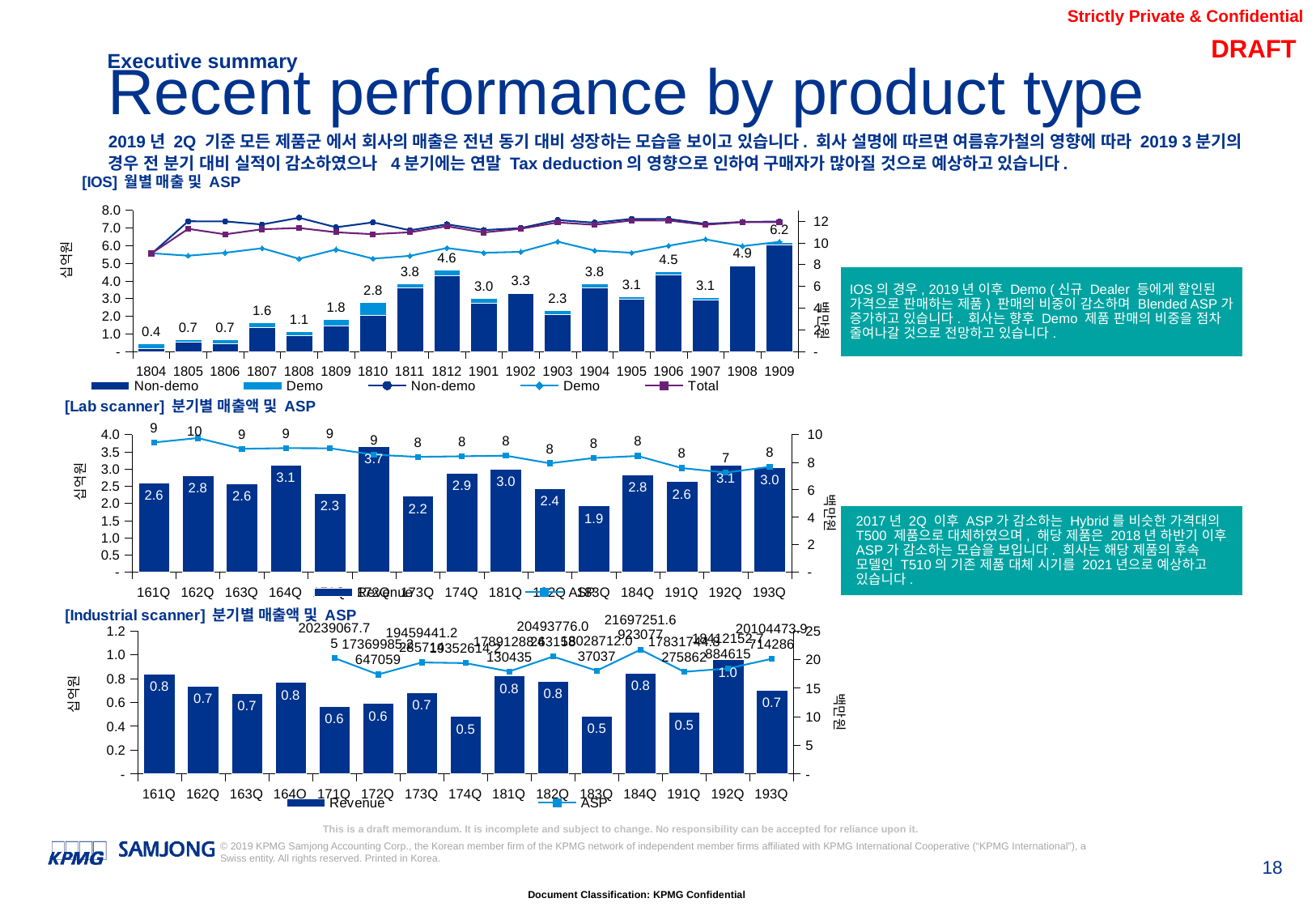

Executive summary
Recent performance by product type
2019년 2Q 기준 모든 제품군 에서 회사의 매출은 전년 동기 대비 성장하는 모습을 보이고 있습니다. 회사 설명에 따르면 여름휴가철의 영향에 따라 2019 3분기의 경우 전 분기 대비 실적이 감소하였으나  4분기에는 연말 Tax deduction의 영향으로 인하여 구매자가 많아질 것으로 예상하고 있습니다.

### Chart: [IOS] 월별 매출 및 ASP

| Category | Non-demo | Demo | Total | Non-demo | Demo | Total |
|---|---|---|---|---|---|---|
| 1804 | 179382420.0 | 262152198.0 | 441534618.0 | 8969121.0 | 9039730.965517242 | 9010910.57142857 |
| 1805 | 551020857.0 | 114540864.0 | 665561721.0 | 11978714.282608695 | 8810835.692307692 | 11280707.13559322 |
| 1806 | 442673673.0 | 236193219.0 | 678866892.0 | 11964153.324324325 | 9084354.576923076 | 10775664.952380951 |
| 1807 | 1343514678.0 | 275404661.0 | 1618919339.0 | 11682736.330434782 | 9496712.448275862 | 11242495.409722222 |
| 1808 | 922792965.0 | 213163464.0 | 1135956429.0 | 12303906.2 | 8526538.56 | 11359564.29 |
| 1809 | 1462037339.0 | 347085785.0 | 1809123124.0 | 11422166.7109375 | 9380696.891891891 | 10964382.56969697 |
| 1810 | 2066331332.0 | 717160260.0 | 2783491592.0 | 11875467.425287357 | 8537622.142857144 | 10788727.100775193 |
| 1811 | 3611427241.0 | 237559909.0 | 3848987150.0 | 11146380.373456791 | 8798515.148148147 | 10965775.356125357 |
| 1812 | 4303766433.0 | 314064371.0 | 4617830804.0 | 11695017.480978262 | 9517102.151515152 | 11515787.541147131 |
| 1901 | 2758035760.0 | 263305179.0 | 3021340939.0 | 11166136.680161944 | 9079488.931034483 | 10946887.460144928 |
| 1902 | 3268088933.0 | 73352346.0 | 3341441279.0 | 11347531.017361112 | 9169043.25 | 11288652.969594594 |
| 1903 | 2091971010.0 | 222271755.0 | 2314242765.0 | 12092317.976878613 | 10103261.590909092 | 11867911.615384616 |
| 1904 | 3589858034.0 | 231988944.0 | 3821846978.0 | 11847716.283828383 | 9279557.76 | 11651972.49390244 |
| 1905 | 2988856789.0 | 108932984.0 | 3097789773.0 | 12199415.465306122 | 9077748.666666666 | 12053656.704280155 |
| 1906 | 4328443836.0 | 213953645.0 | 4542397481.0 | 12192799.53802817 | 9725165.681818182 | 12048799.684350133 |
| 1907 | 2910533820.0 | 154777577.0 | 3065311397.0 | 11736023.467741935 | 10318505.133333333 | 11655176.41444867 |
| 1908 | 4861079493.0 | 29071644.0 | 4890151137.0 | 11914410.522058824 | 9690548.0 | 11898177.94890511 |
| 1909 | 6026210568.0 | 171494360.0 | 6197704928.0 | 11956767.0 | 10087903.529411765 | 11895786.809980806 |
IOS의 경우, 2019년 이후 Demo (신규 Dealer 등에게 할인된 가격으로 판매하는 제품) 판매의 비중이 감소하며 Blended ASP가 증가하고 있습니다. 회사는 향후 Demo 제품 판매의 비중을 점차 줄여나갈 것으로 전망하고 있습니다.

### Chart: [Lab scanner] 분기별 매출액 및 ASP

| Category | Revenue | ASP |
|---|---|---|
| 161Q | 2604429530.0 | 9436338.876811594 |
| 162Q | 2819007815.0 | 9754352.301038062 |
| 163Q | 2575008580.0 | 8972155.331010453 |
| 164Q | 3121670663.0 | 9022169.546242775 |
| 171Q | 2298022331.0 | 9011852.278431373 |
| 172Q | 3666341324.0 | 8546250.172494173 |
| 173Q | 2213911142.0 | 8386027.053030303 |
| 174Q | 2882857714.0 | 8429408.520467836 |
| 181Q | 2999814821.0 | 8474053.166666666 |
| 182Q | 2446445860.0 | 7917300.517799352 |
| 183Q | 1926821489.0 | 8305265.038793104 |
| 184Q | 2839699970.0 | 8451488.00595238 |
| 191Q | 2642485063.0 | 7571590.438395415 |
| 192Q | 3109438345.0 | 7248108.03030303 |
| 193Q | 3041412983.0 | 7660989.88161209 |
2017년 2Q 이후 ASP가 감소하는 Hybrid를 비슷한 가격대의 T500 제품으로 대체하였으며, 해당 제품은 2018년 하반기 이후 ASP가 감소하는 모습을 보입니다. 회사는 해당 제품의 후속 모델인 T510의 기존 제품 대체 시기를 2021년으로 예상하고 있습니다.

### Chart: [Industrial scanner] 분기별 매출액 및 ASP

| Category | Revenue | ASP |
|---|---|---|
| 161Q | 837882435.0 | None |
| 162Q | 736538963.0 | None |
| 163Q | 677638971.0 | None |
| 164Q | 768130534.0 | None |
| 171Q | 566693897.0 | 20239067.75 |
| 172Q | 590579499.0 | 17369985.26470588 |
| 173Q | 681080443.0 | 19459441.22857143 |
| 174Q | 483815355.0 | 19352614.2 |
| 181Q | 822999267.0 | 17891288.413043477 |
| 182Q | 778763489.0 | 20493776.02631579 |
| 183Q | 486775225.0 | 18028712.037037037 |
| 184Q | 846192816.0 | 21697251.692307692 |
| 191Q | 517120600.0 | 17831744.827586208 |
| 192Q | 957431945.0 | 18412152.78846154 |
| 193Q | 703656589.0 | 20104473.971428573 |